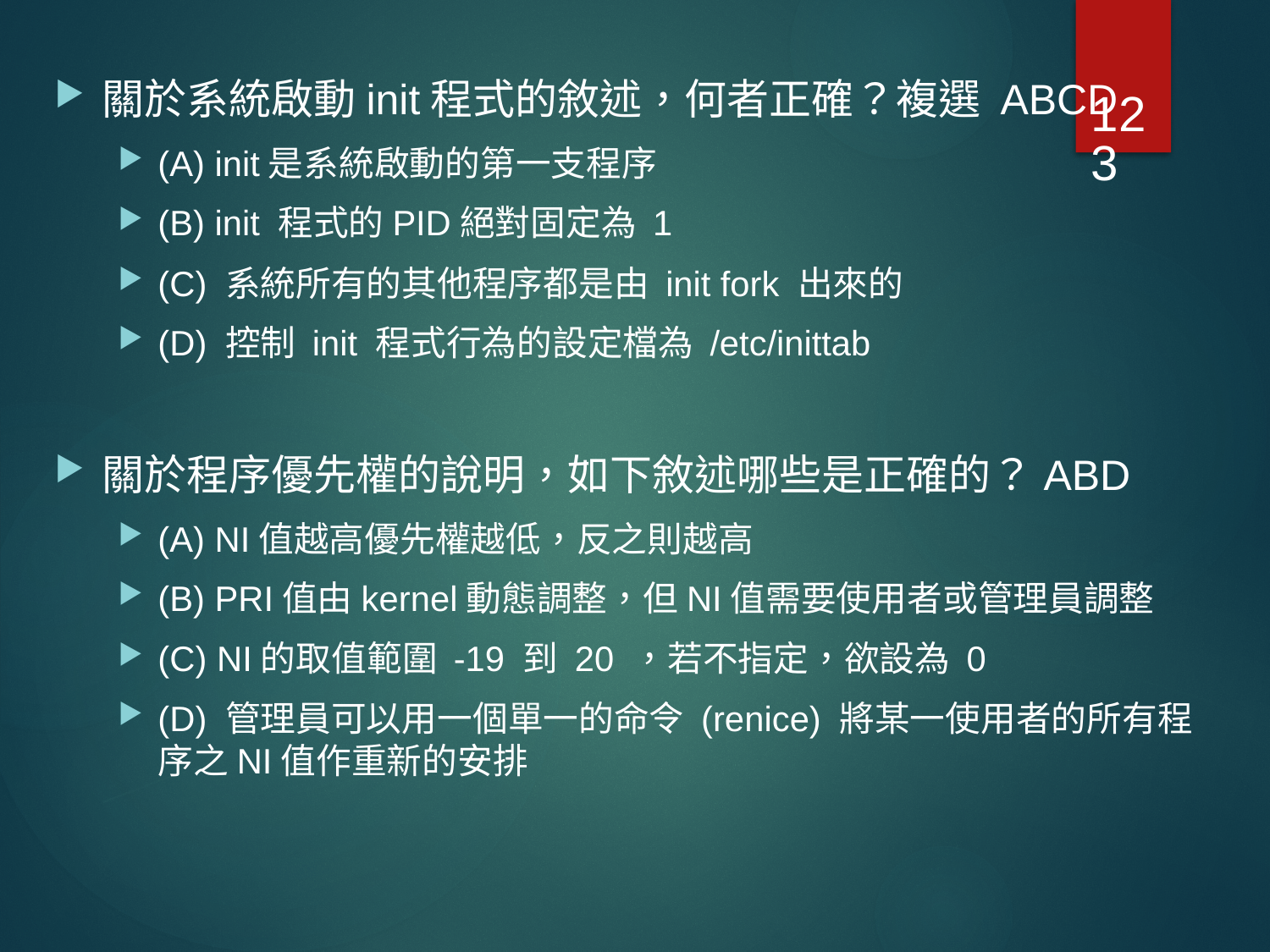

123
關於系統啟動init程式的敘述，何者正確？複選 ABCD
(A) init是系統啟動的第一支程序
(B) init 程式的PID絕對固定為 1
(C) 系統所有的其他程序都是由 init fork 出來的
(D) 控制 init 程式行為的設定檔為 /etc/inittab

關於程序優先權的說明，如下敘述哪些是正確的？ABD
(A) NI值越高優先權越低，反之則越高
(B) PRI值由kernel動態調整，但NI值需要使用者或管理員調整
(C) NI的取值範圍 -19 到 20 ，若不指定，欲設為 0
(D) 管理員可以用一個單一的命令 (renice) 將某一使用者的所有程序之NI值作重新的安排